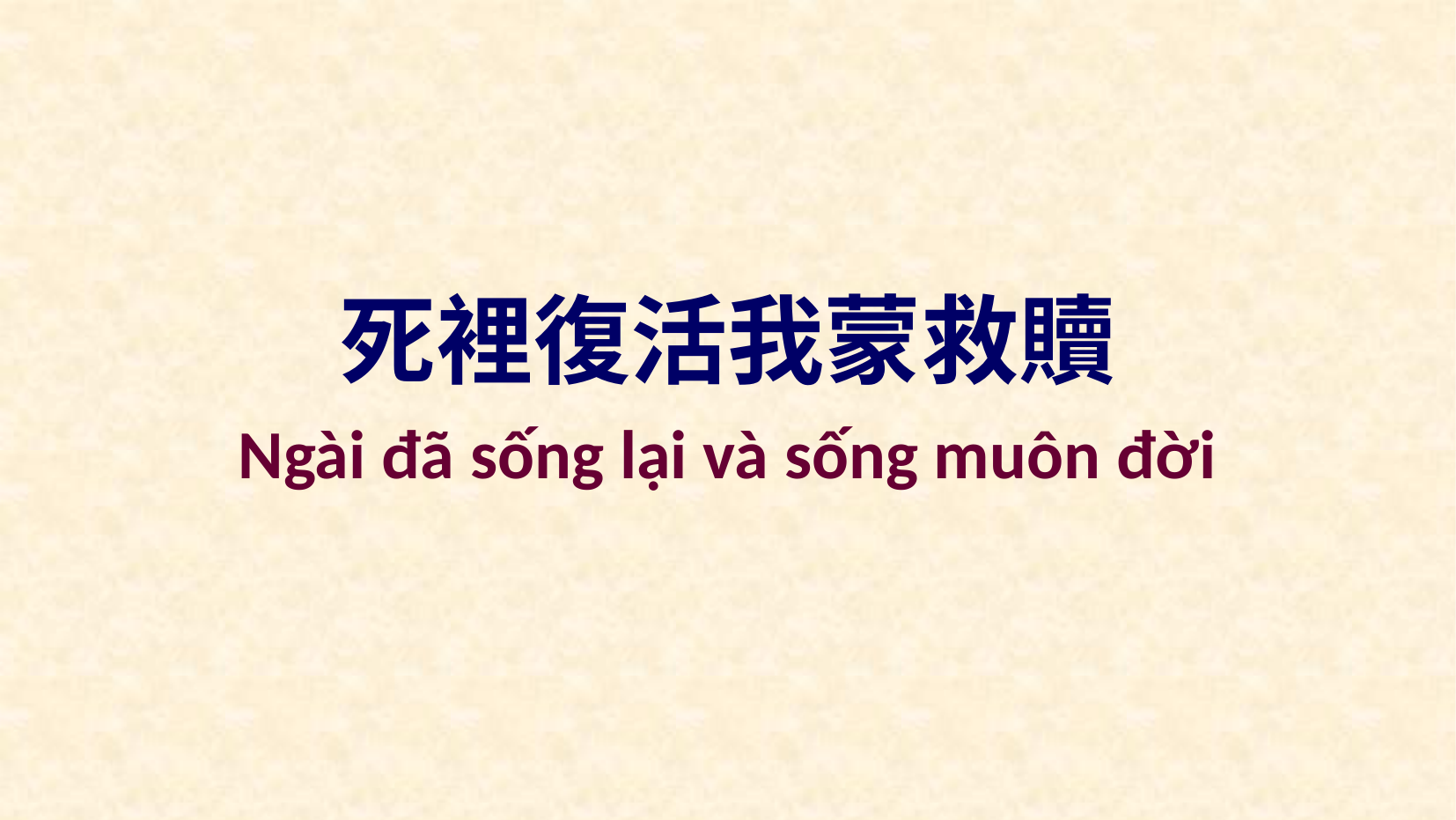

死裡復活我蒙救贖
Ngài đã sống lại và sống muôn đời